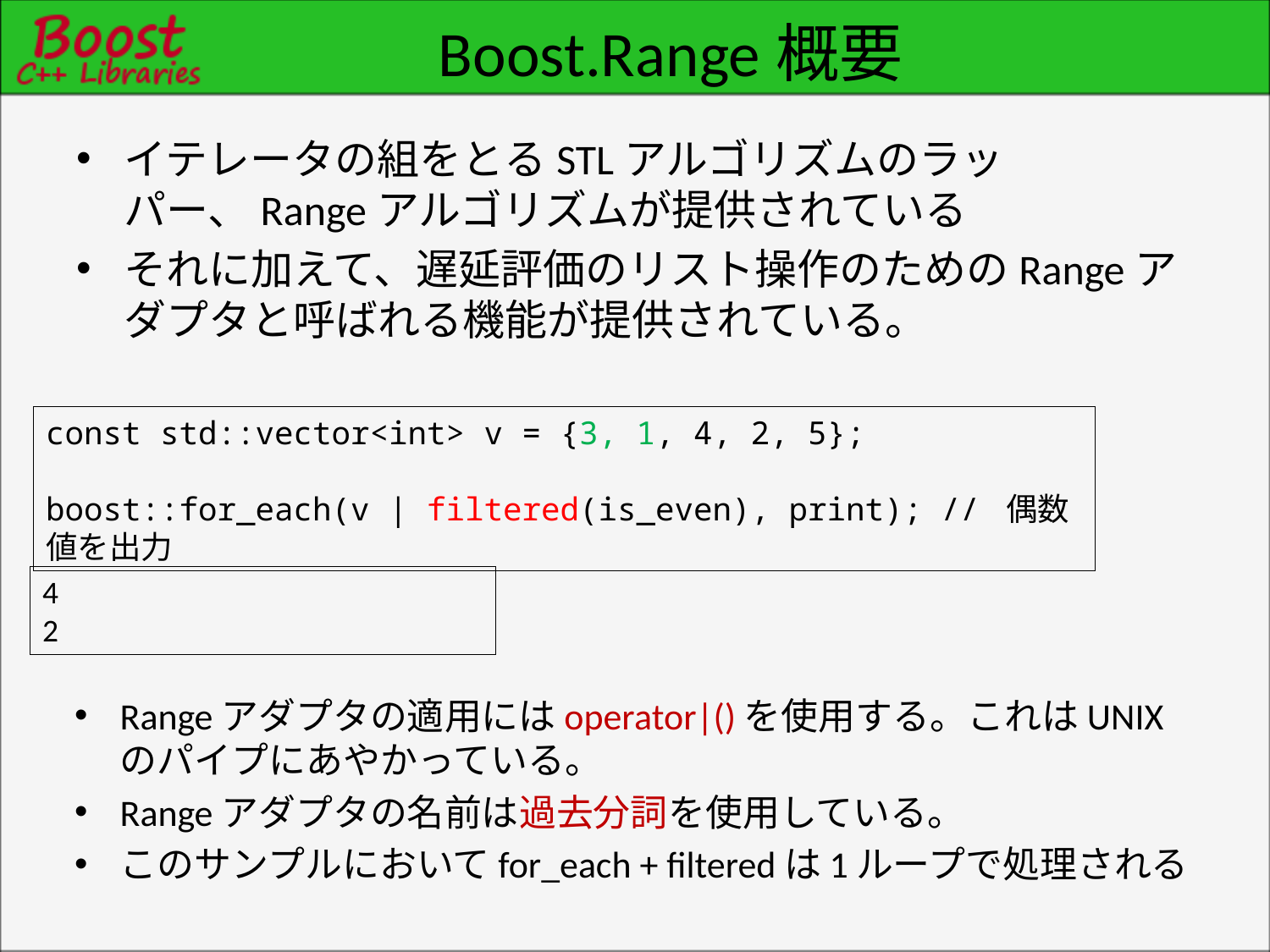

# Boost.Range概要
イテレータの組をとるSTLアルゴリズムのラッパー、Rangeアルゴリズムが提供されている
それに加えて、遅延評価のリスト操作のためのRangeアダプタと呼ばれる機能が提供されている。
const std::vector<int> v = {3, 1, 4, 2, 5};

boost::for_each(v | filtered(is_even), print); // 偶数値を出力
4
2
Rangeアダプタの適用にはoperator|()を使用する。これはUNIXのパイプにあやかっている。
Rangeアダプタの名前は過去分詞を使用している。
このサンプルにおいてfor_each + filteredは1ループで処理される